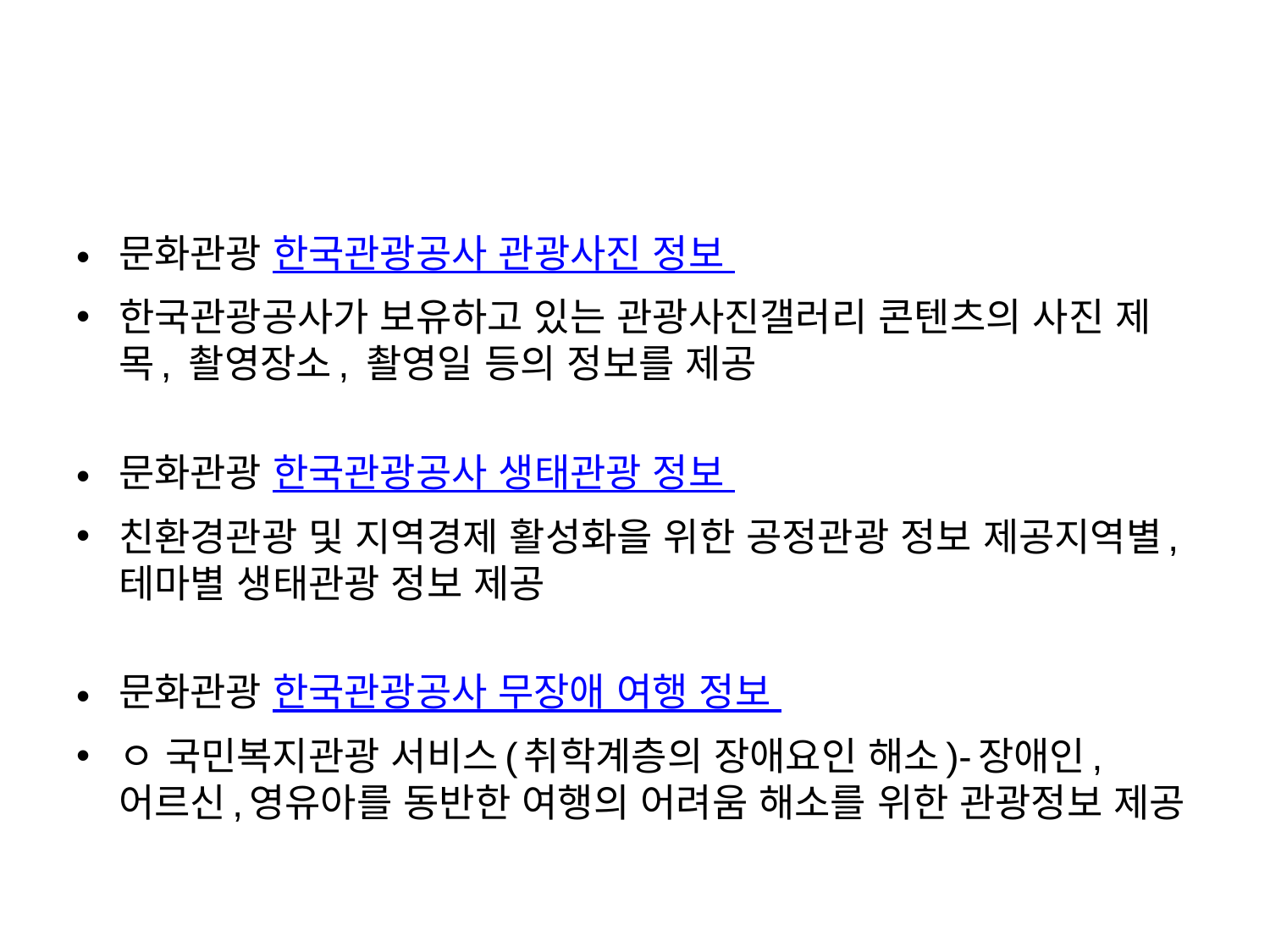

#
문화관광 한국관광공사 관광사진 정보
한국관광공사가 보유하고 있는 관광사진갤러리 콘텐츠의 사진 제목, 촬영장소, 촬영일 등의 정보를 제공

문화관광 한국관광공사 생태관광 정보
친환경관광 및 지역경제 활성화을 위한 공정관광 정보 제공지역별, 테마별 생태관광 정보 제공

문화관광 한국관광공사 무장애 여행 정보
ㅇ 국민복지관광 서비스(취학계층의 장애요인 해소)-장애인,어르신,영유아를 동반한 여행의 어려움 해소를 위한 관광정보 제공